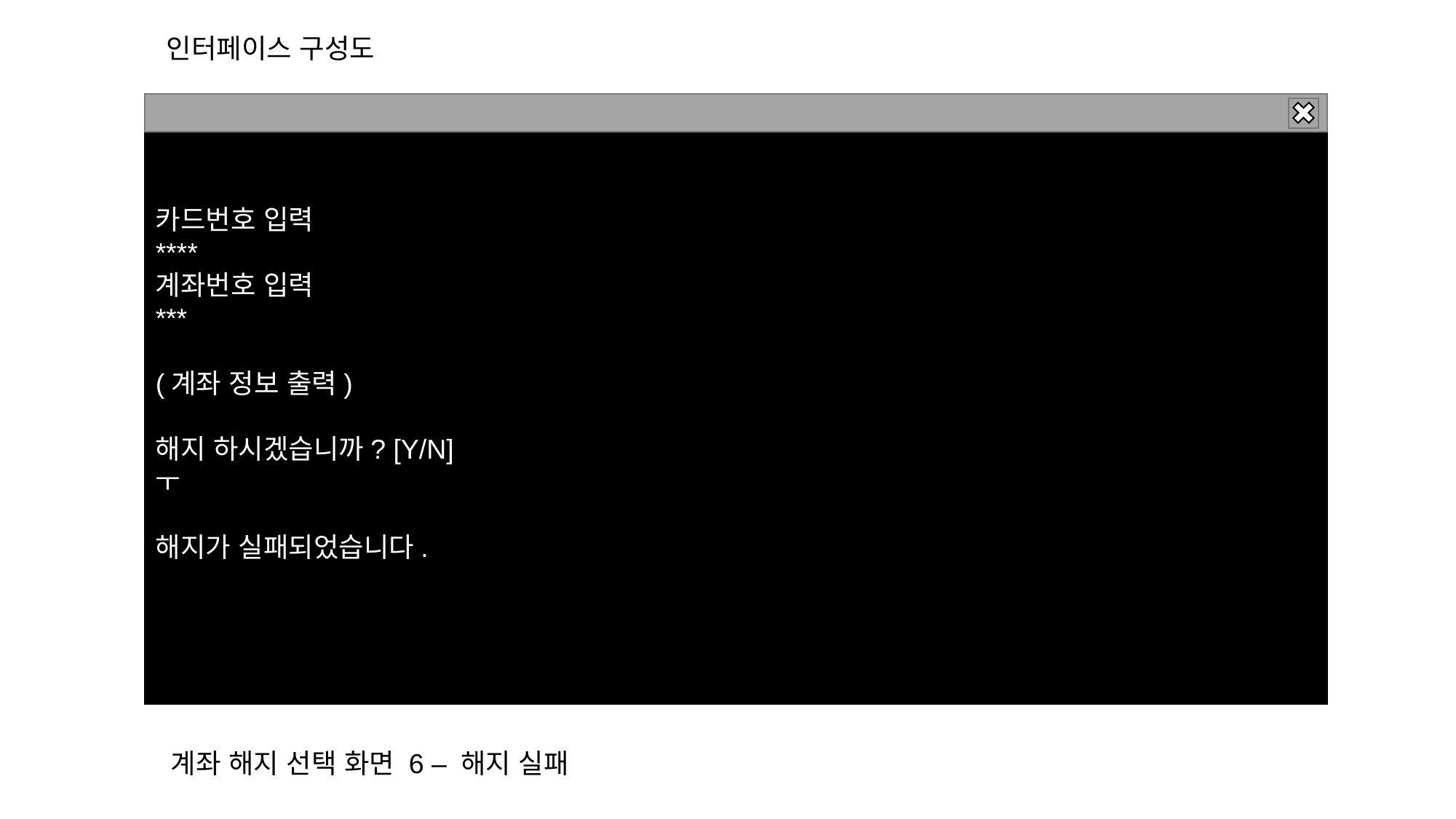

인터페이스 구성도

카드번호 입력
****
계좌번호 입력
***

(계좌 정보 출력)

해지 하시겠습니까? [Y/N]
ㅜ

해지가 실패되었습니다.

계좌 해지 선택 화면 6 – 해지 실패